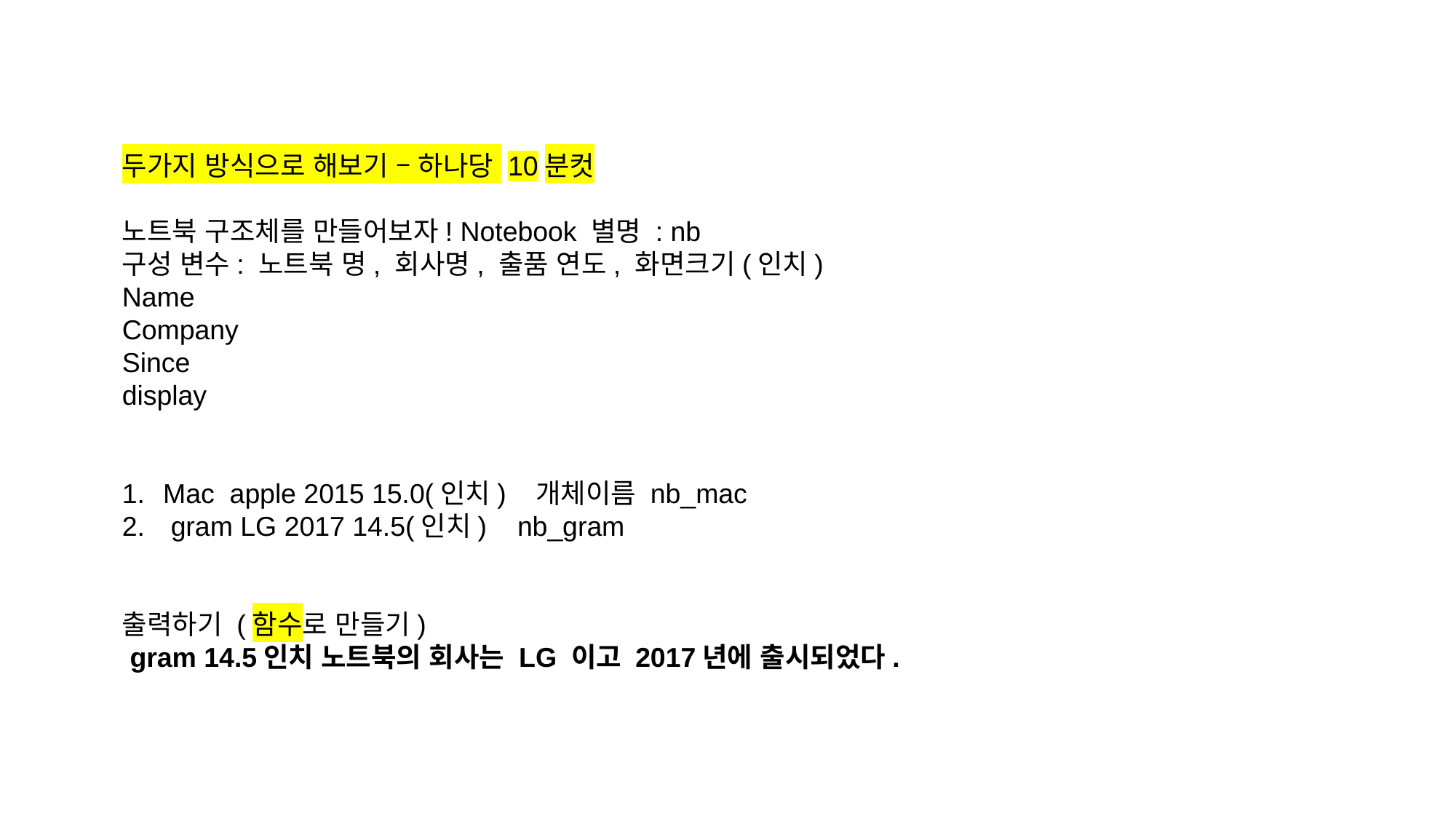

두가지 방식으로 해보기 – 하나당 10분컷

노트북 구조체를 만들어보자! Notebook 별명 : nb
구성 변수: 노트북 명, 회사명, 출품 연도, 화면크기(인치)
Name
Company
Since
display

Mac  apple 2015 15.0(인치)   개체이름 nb_mac
 gram LG 2017 14.5(인치)    nb_gram

출력하기 (함수로 만들기)
 gram 14.5인치 노트북의 회사는 LG 이고 2017년에 출시되었다.